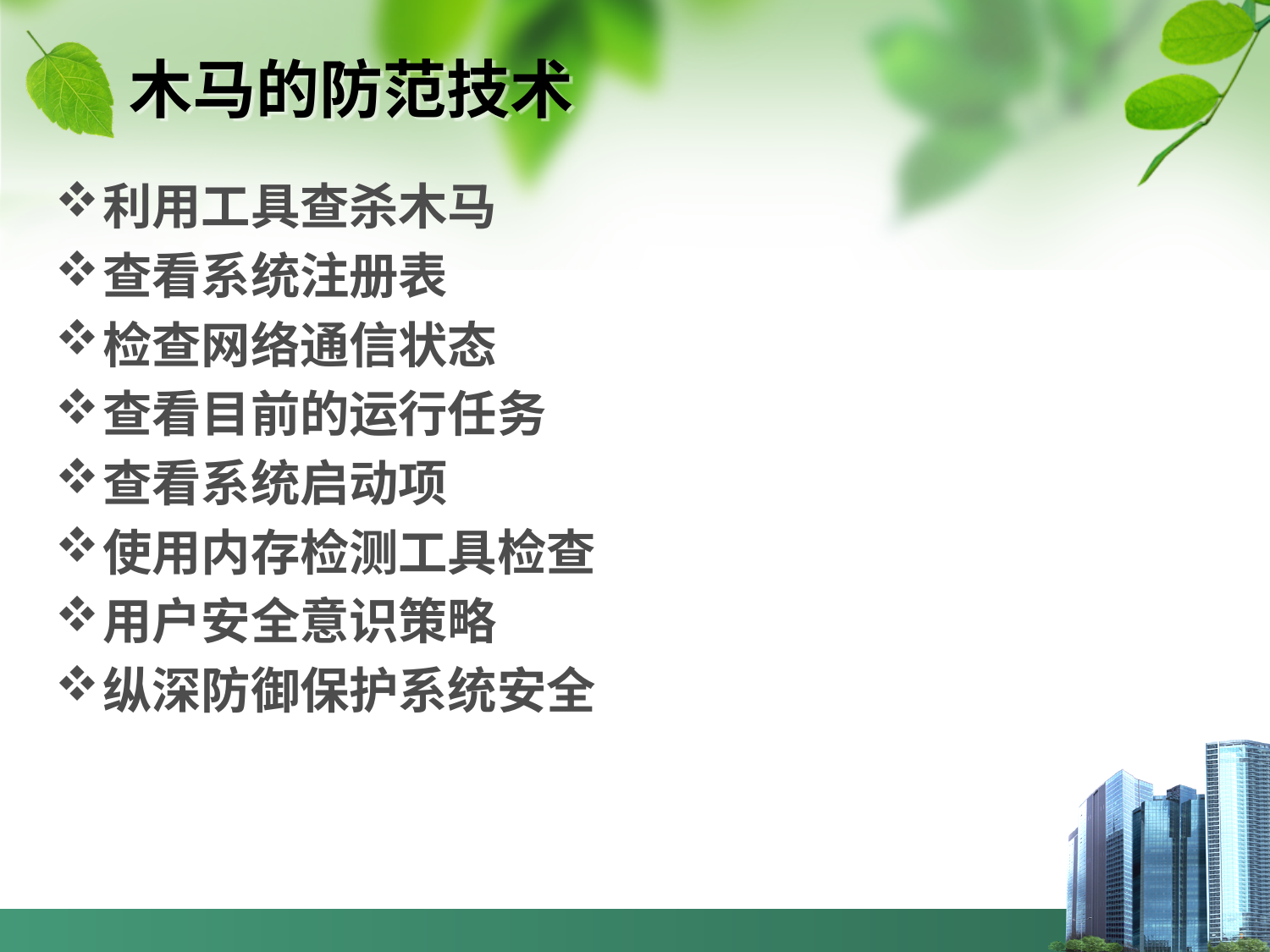

# 木马的防范技术
利用工具查杀木马
查看系统注册表
检查网络通信状态
查看目前的运行任务
查看系统启动项
使用内存检测工具检查
用户安全意识策略
纵深防御保护系统安全